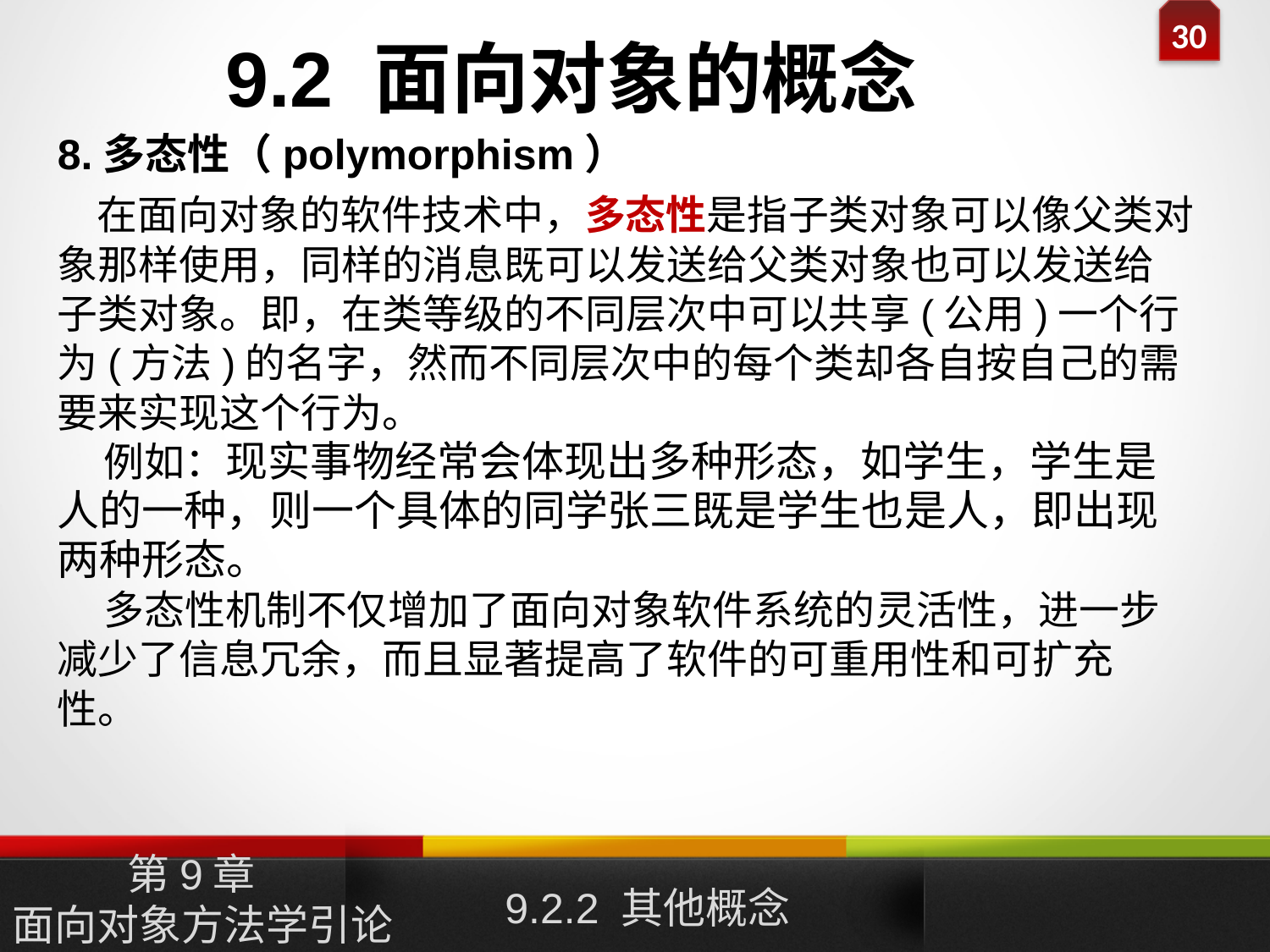

9.2 面向对象的概念
8.多态性（polymorphism）
    在面向对象的软件技术中，多态性是指子类对象可以像父类对象那样使用，同样的消息既可以发送给父类对象也可以发送给子类对象。即，在类等级的不同层次中可以共享(公用)一个行为(方法)的名字，然而不同层次中的每个类却各自按自己的需要来实现这个行为。
    例如：现实事物经常会体现出多种形态，如学生，学生是人的一种，则一个具体的同学张三既是学生也是人，即出现两种形态。
    多态性机制不仅增加了面向对象软件系统的灵活性，进一步减少了信息冗余，而且显著提高了软件的可重用性和可扩充性。
9.2.2 其他概念